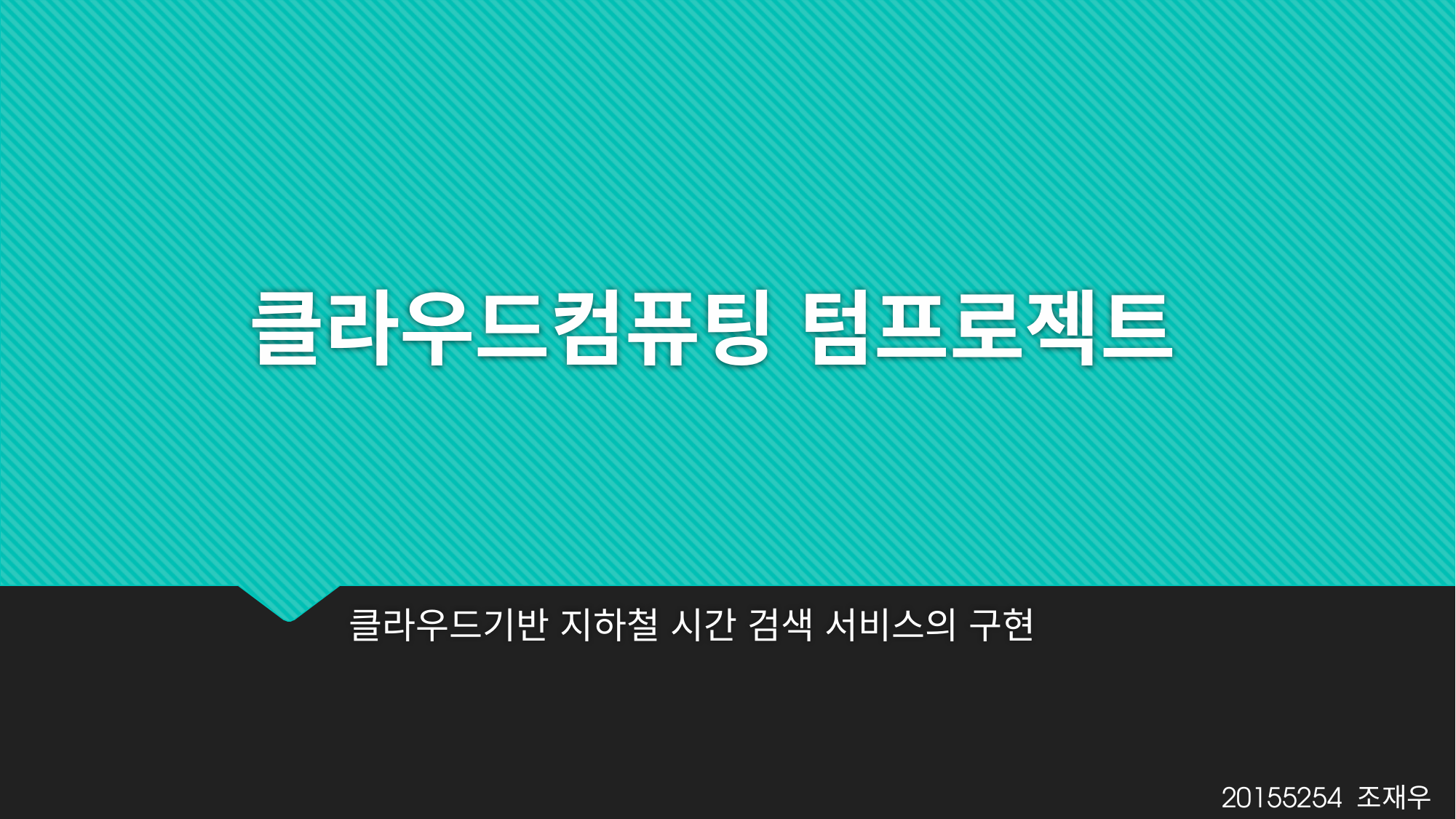

# 클라우드컴퓨팅 텀프로젝트
클라우드기반 지하철 시간 검색 서비스의 구현
20155254 조재우